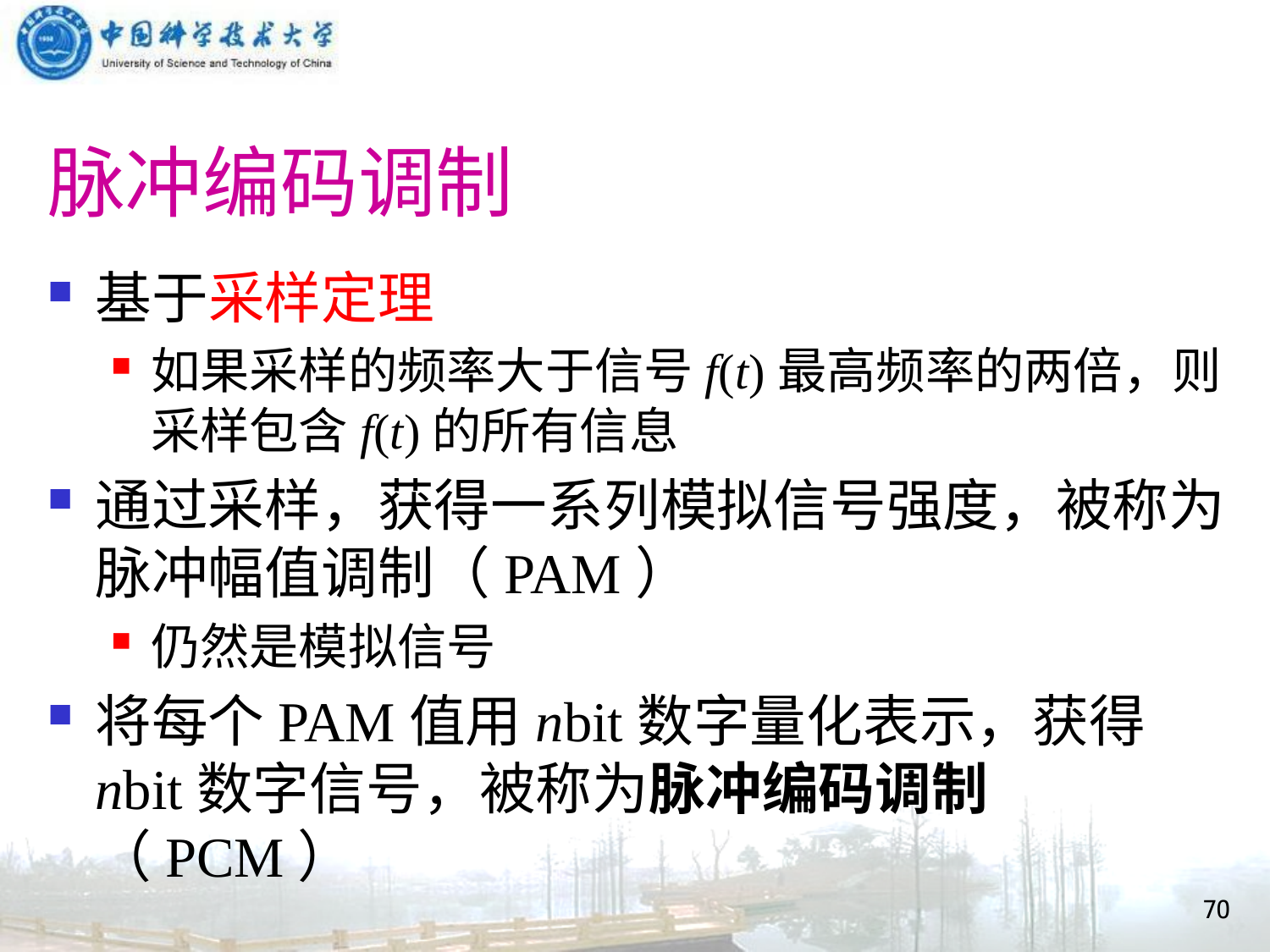

# 脉冲编码调制
基于采样定理
如果采样的频率大于信号f(t)最高频率的两倍，则采样包含f(t)的所有信息
通过采样，获得一系列模拟信号强度，被称为脉冲幅值调制（PAM）
仍然是模拟信号
将每个PAM值用nbit数字量化表示，获得nbit数字信号，被称为脉冲编码调制（PCM）
70